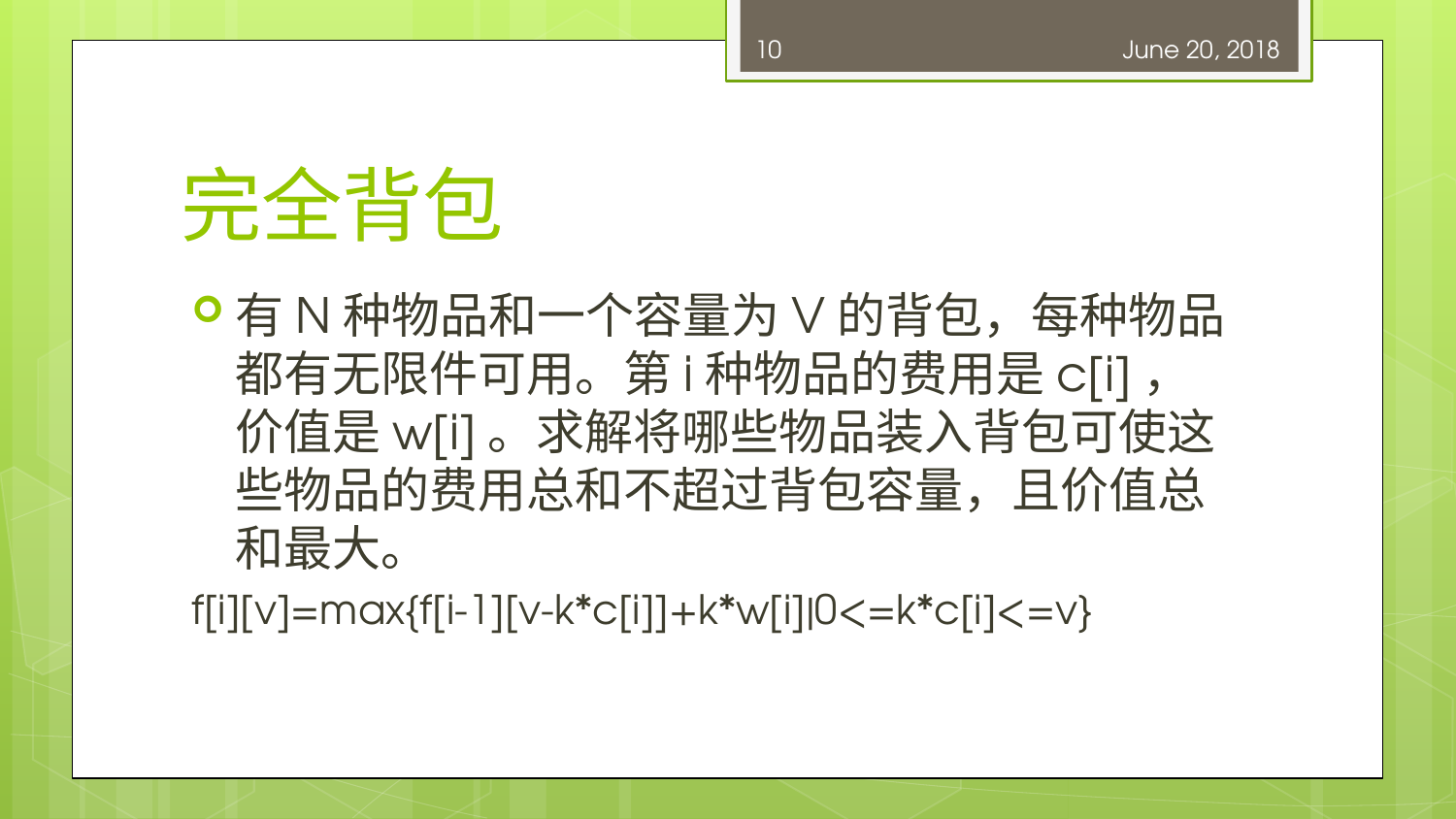

10
June 20, 2018
# 完全背包
有N种物品和一个容量为V的背包，每种物品都有无限件可用。第i种物品的费用是c[i]，价值是w[i]。求解将哪些物品装入背包可使这些物品的费用总和不超过背包容量，且价值总和最大。
f[i][v]=max{f[i-1][v-k*c[i]]+k*w[i]|0<=k*c[i]<=v}